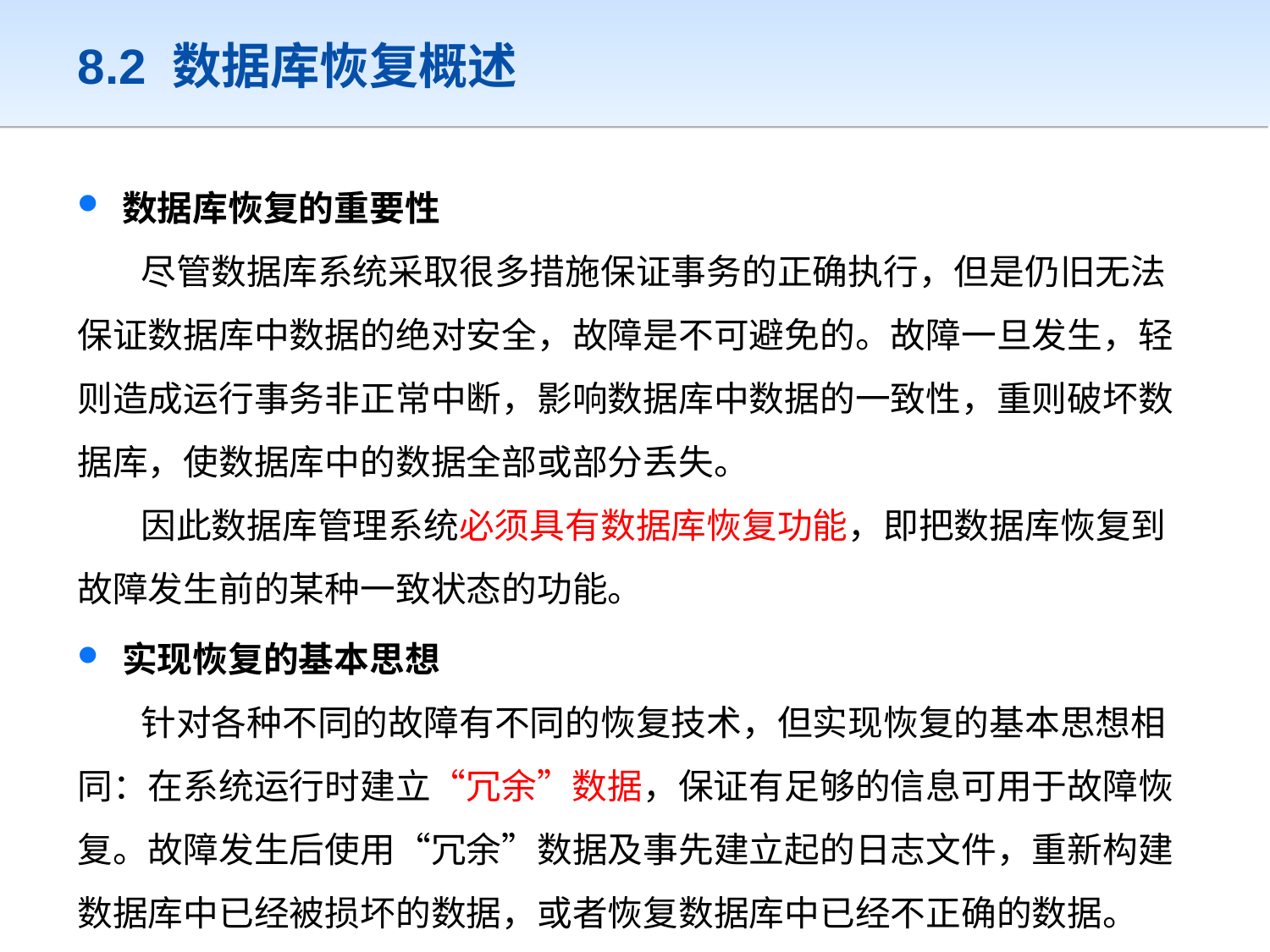

8.2 数据库恢复概述
 数据库恢复的重要性
尽管数据库系统采取很多措施保证事务的正确执行，但是仍旧无法保证数据库中数据的绝对安全，故障是不可避免的。故障一旦发生，轻则造成运行事务非正常中断，影响数据库中数据的一致性，重则破坏数据库，使数据库中的数据全部或部分丢失。
因此数据库管理系统必须具有数据库恢复功能，即把数据库恢复到故障发生前的某种一致状态的功能。
 实现恢复的基本思想
针对各种不同的故障有不同的恢复技术，但实现恢复的基本思想相同：在系统运行时建立“冗余”数据，保证有足够的信息可用于故障恢复。故障发生后使用“冗余”数据及事先建立起的日志文件，重新构建数据库中已经被损坏的数据，或者恢复数据库中已经不正确的数据。